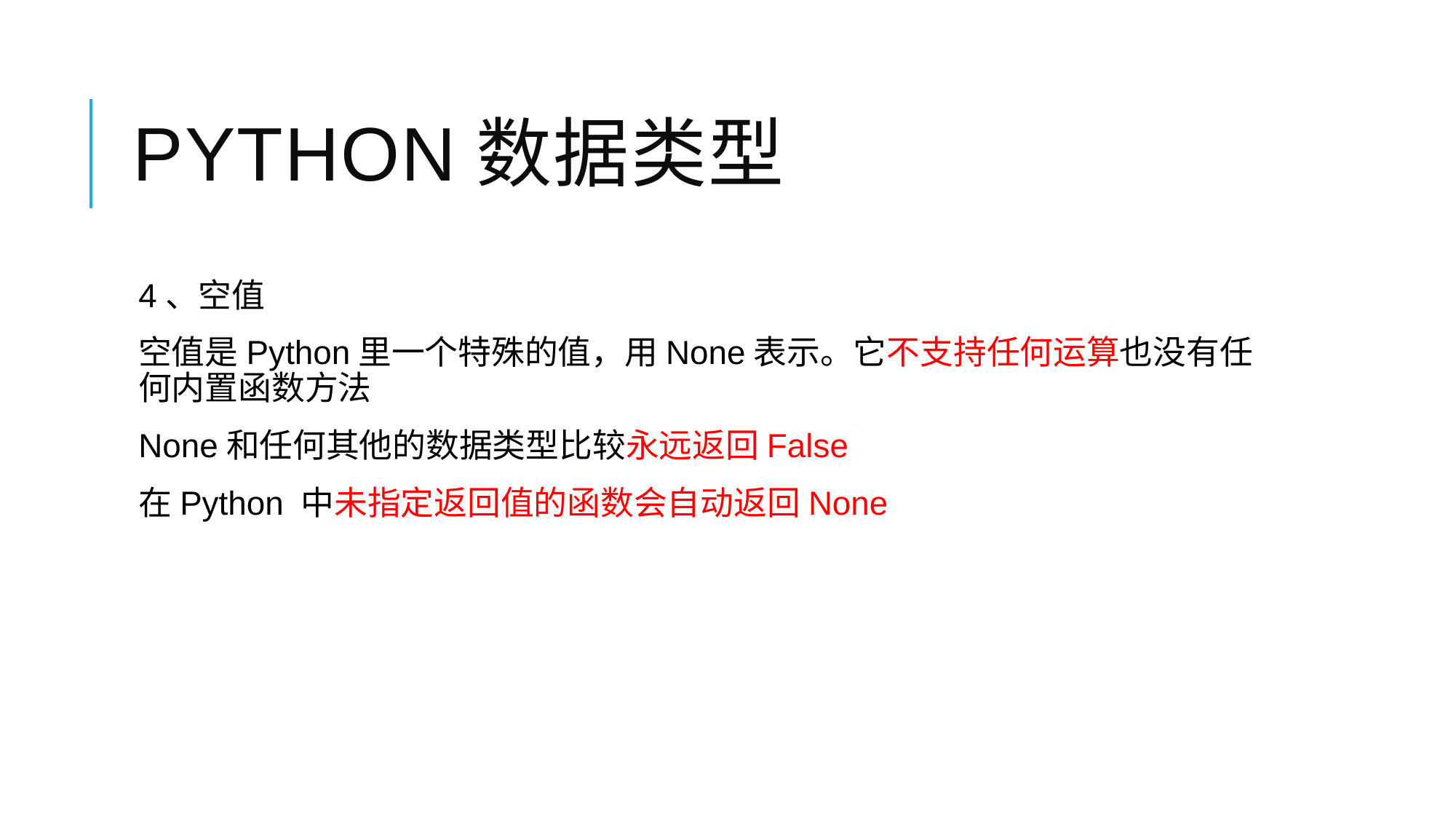

# Python数据类型
4、空值
空值是Python里一个特殊的值，用None表示。它不支持任何运算也没有任何内置函数方法
None和任何其他的数据类型比较永远返回False
在Python 中未指定返回值的函数会自动返回None